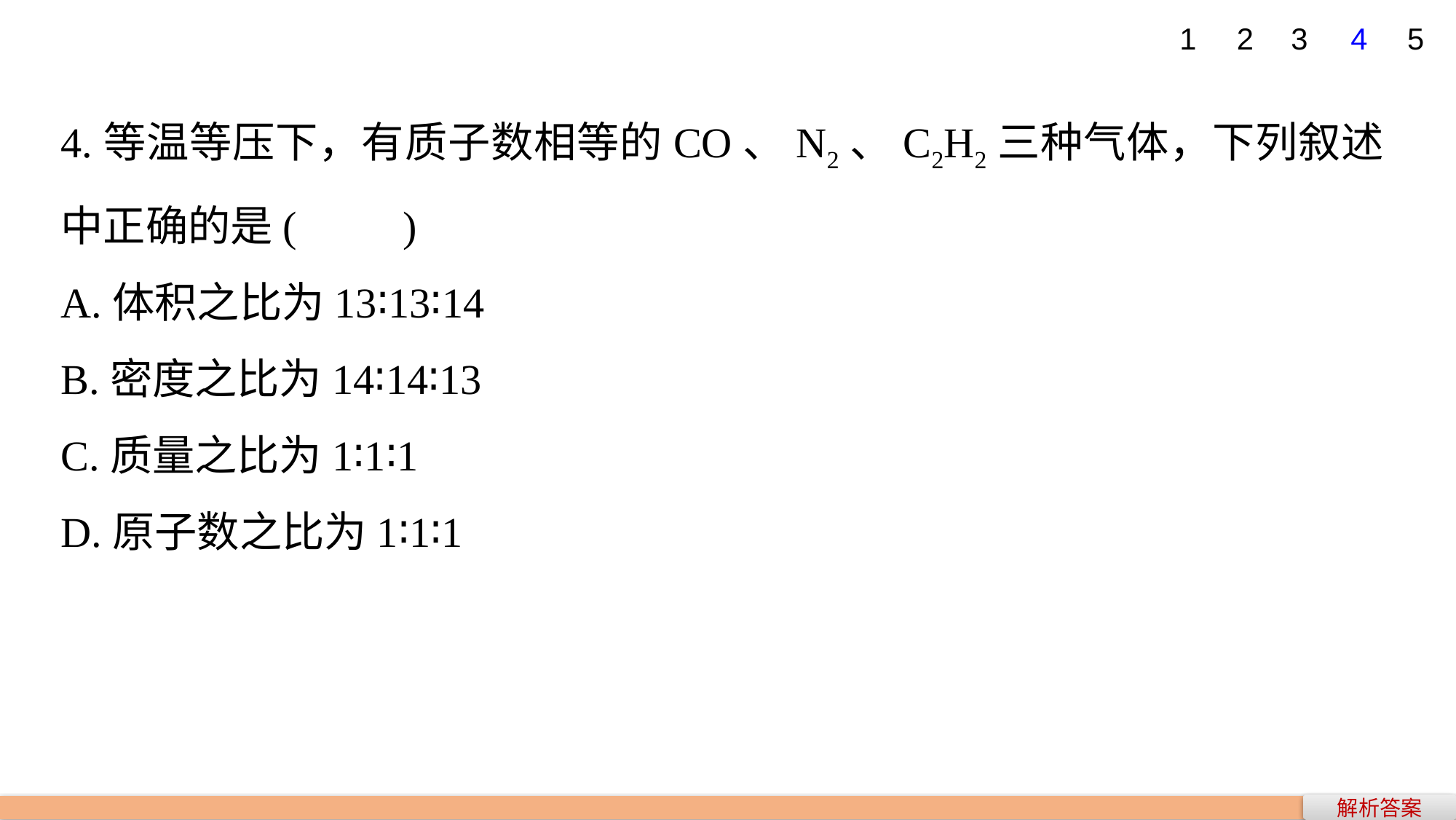

5
1
2
3
4
4.等温等压下，有质子数相等的CO、N2、C2H2三种气体，下列叙述中正确的是(　　)
A.体积之比为13∶13∶14
B.密度之比为14∶14∶13
C.质量之比为1∶1∶1
D.原子数之比为1∶1∶1
解析答案